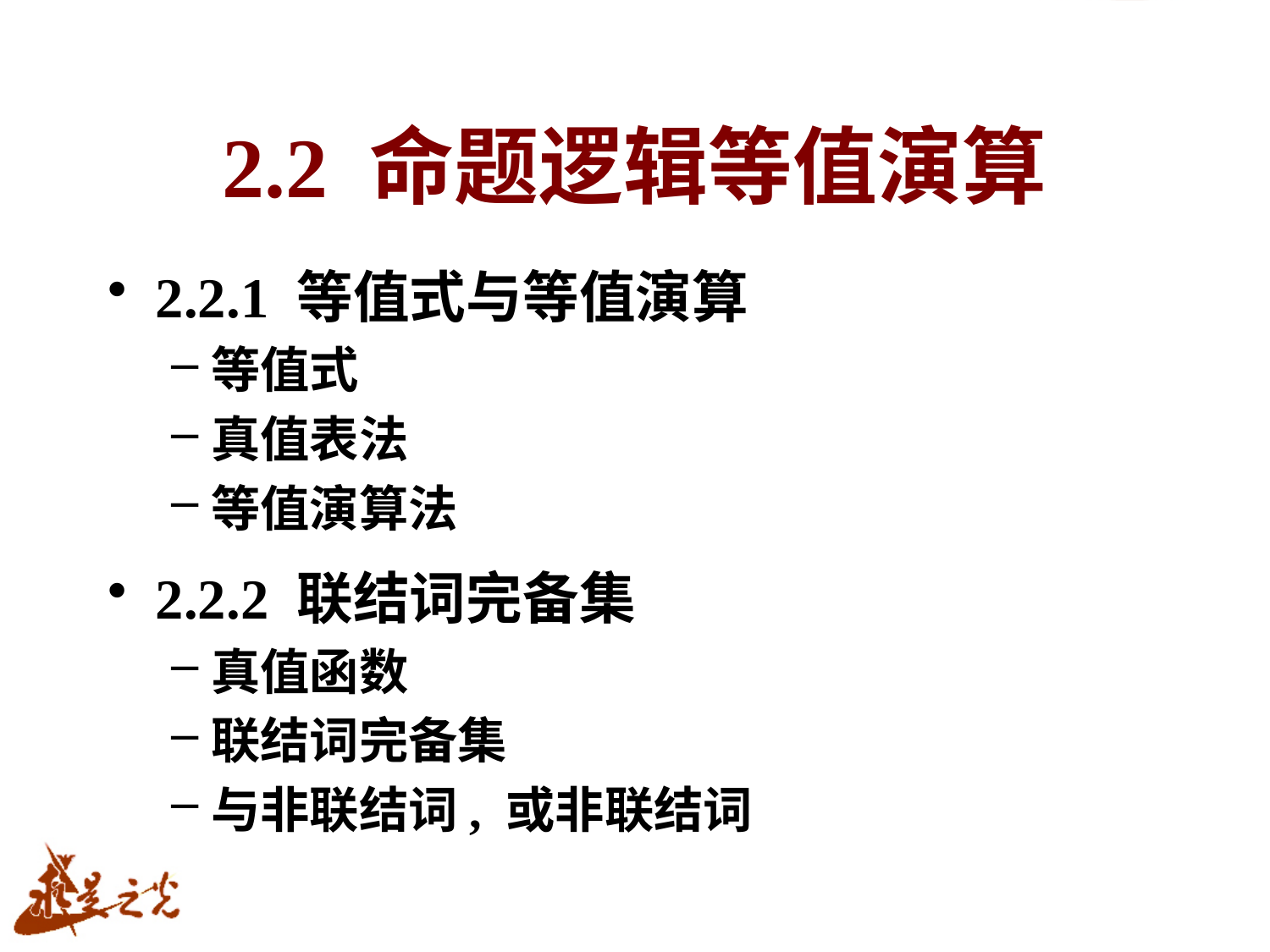

# 2.2 命题逻辑等值演算
2.2.1 等值式与等值演算
等值式
真值表法
等值演算法
2.2.2 联结词完备集
真值函数
联结词完备集
与非联结词, 或非联结词
1